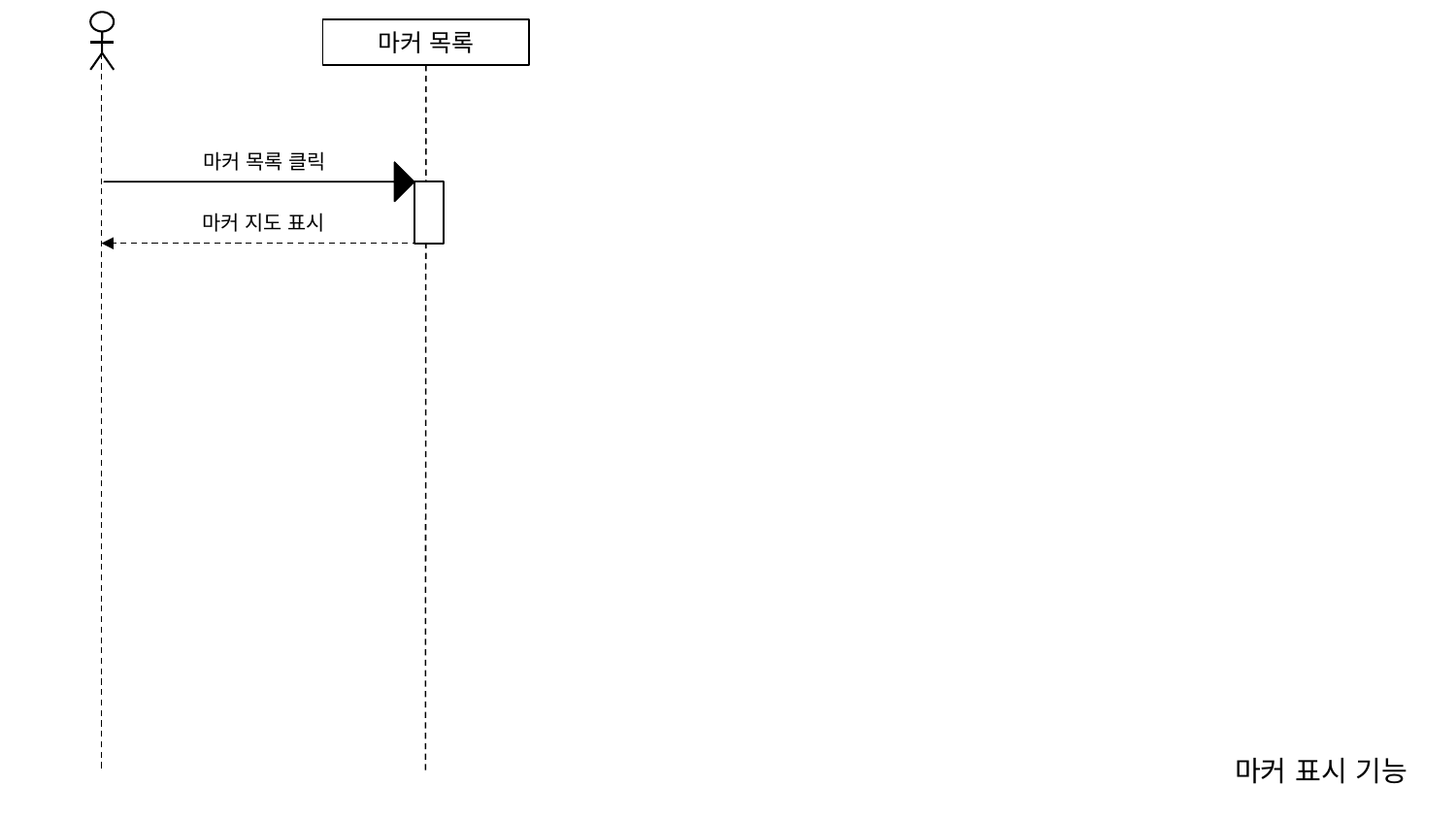

마커 목록
마커 목록 클릭

마커 지도 표시
마커 표시 기능